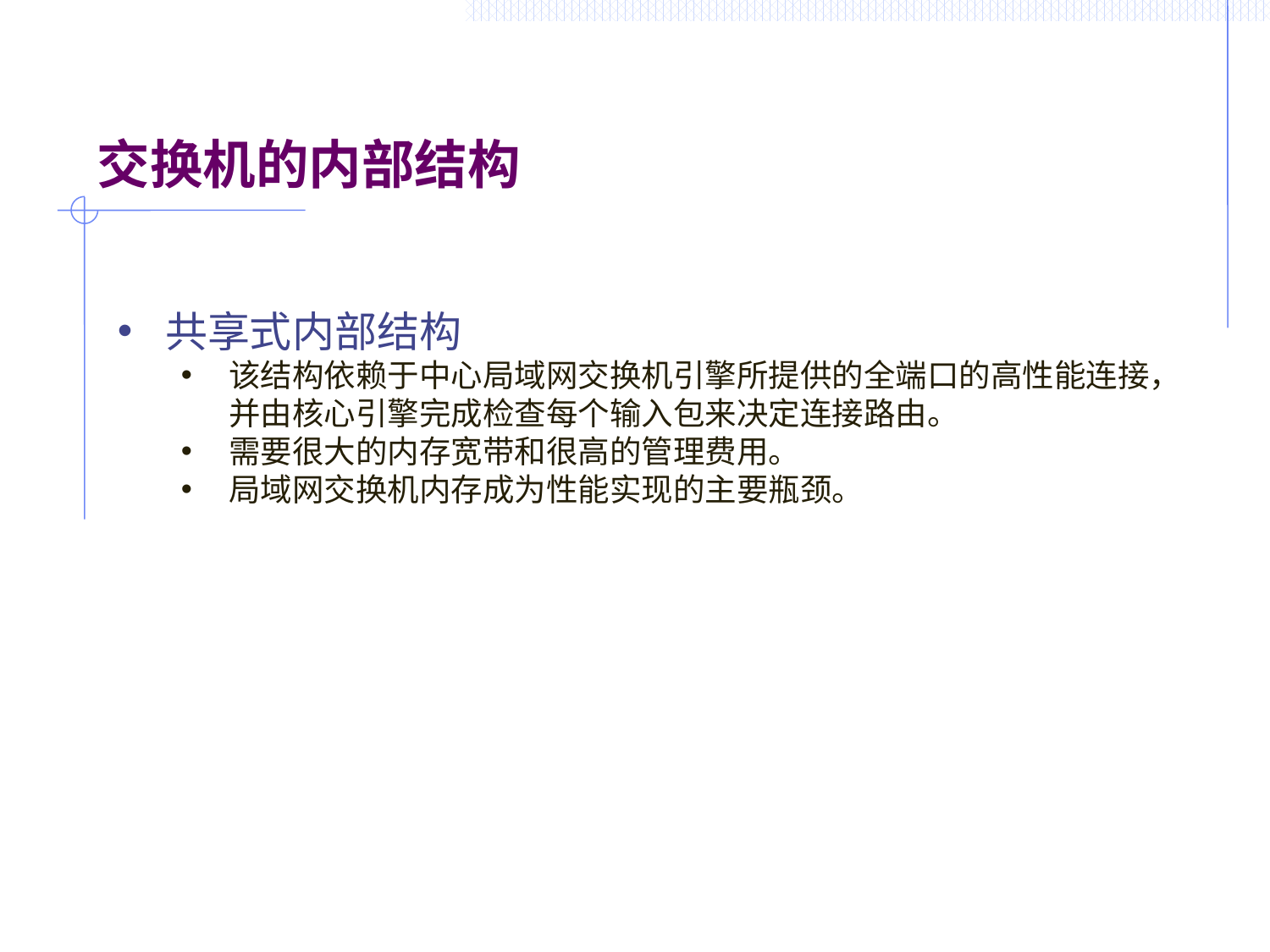

# 交换机的内部结构

共享式内部结构
该结构依赖于中心局域网交换机引擎所提供的全端口的高性能连接，并由核心引擎完成检查每个输入包来决定连接路由。
需要很大的内存宽带和很高的管理费用。
局域网交换机内存成为性能实现的主要瓶颈。